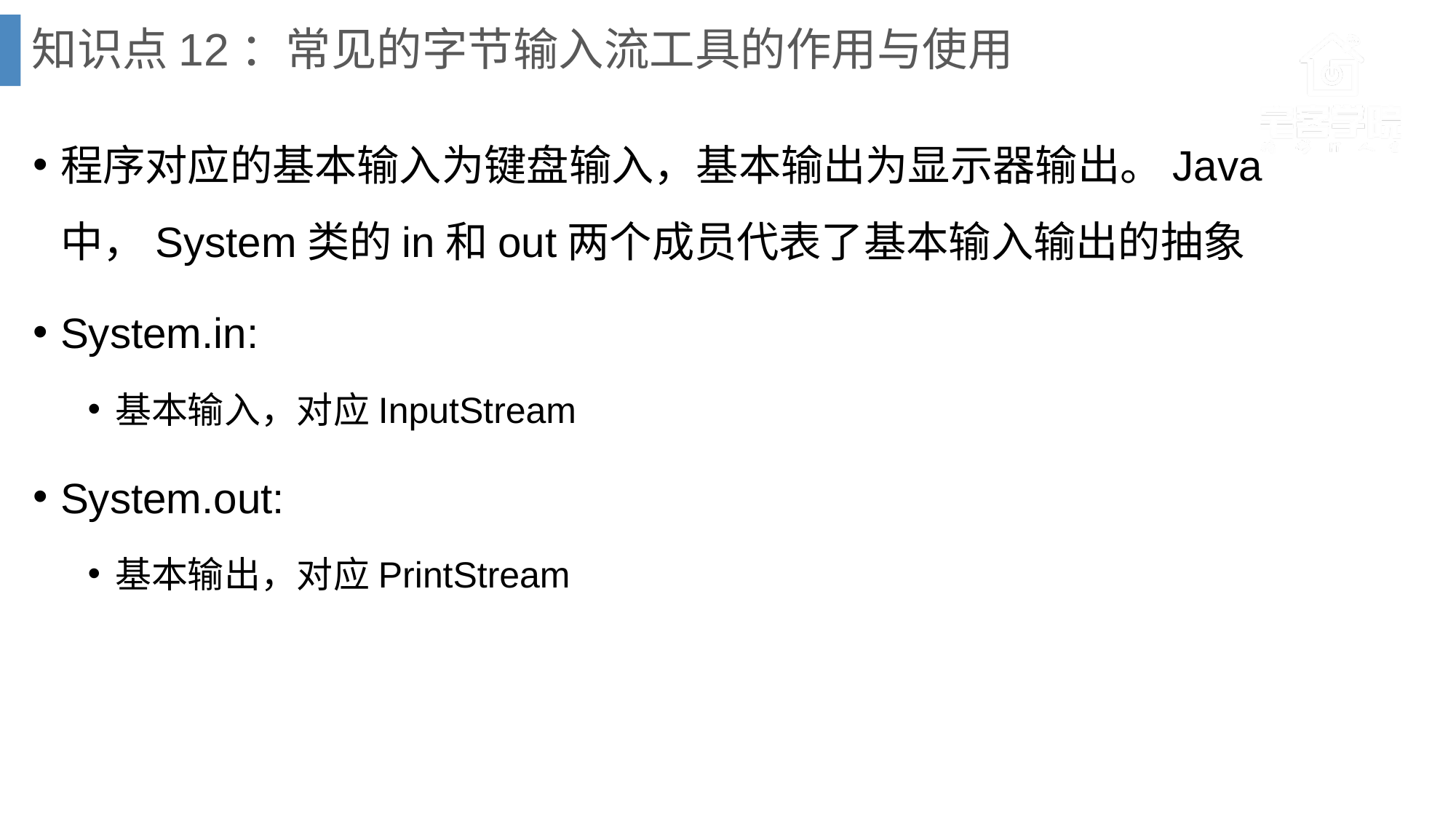

# 知识点12：常见的字节输入流工具的作用与使用
程序对应的基本输入为键盘输入，基本输出为显示器输出。Java中，System类的in和out两个成员代表了基本输入输出的抽象
System.in:
基本输入，对应InputStream
System.out:
基本输出，对应PrintStream